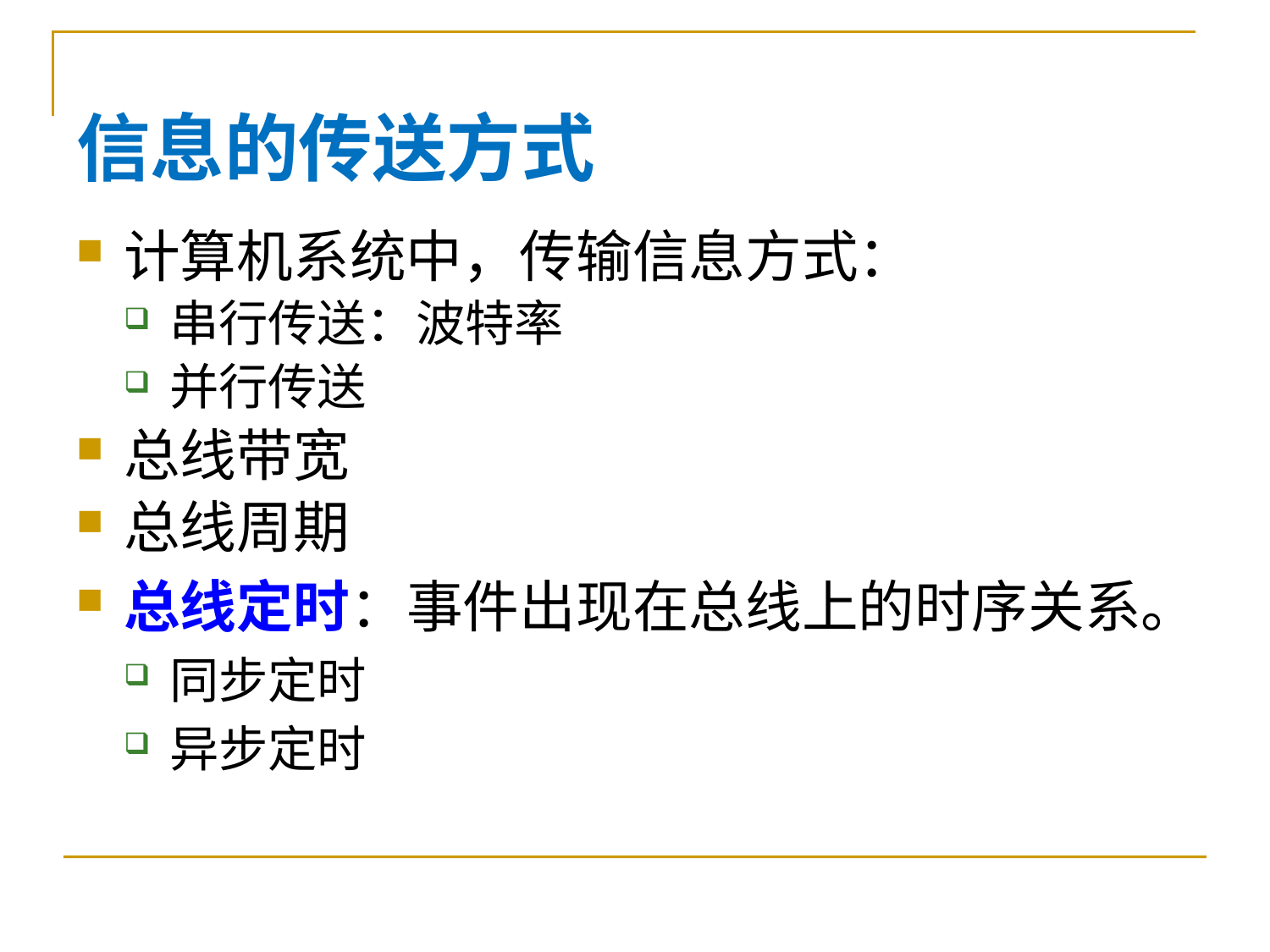

信息的传送方式
计算机系统中，传输信息方式：
串行传送：波特率
并行传送
总线带宽
总线周期
总线定时：事件出现在总线上的时序关系。
同步定时
异步定时

48